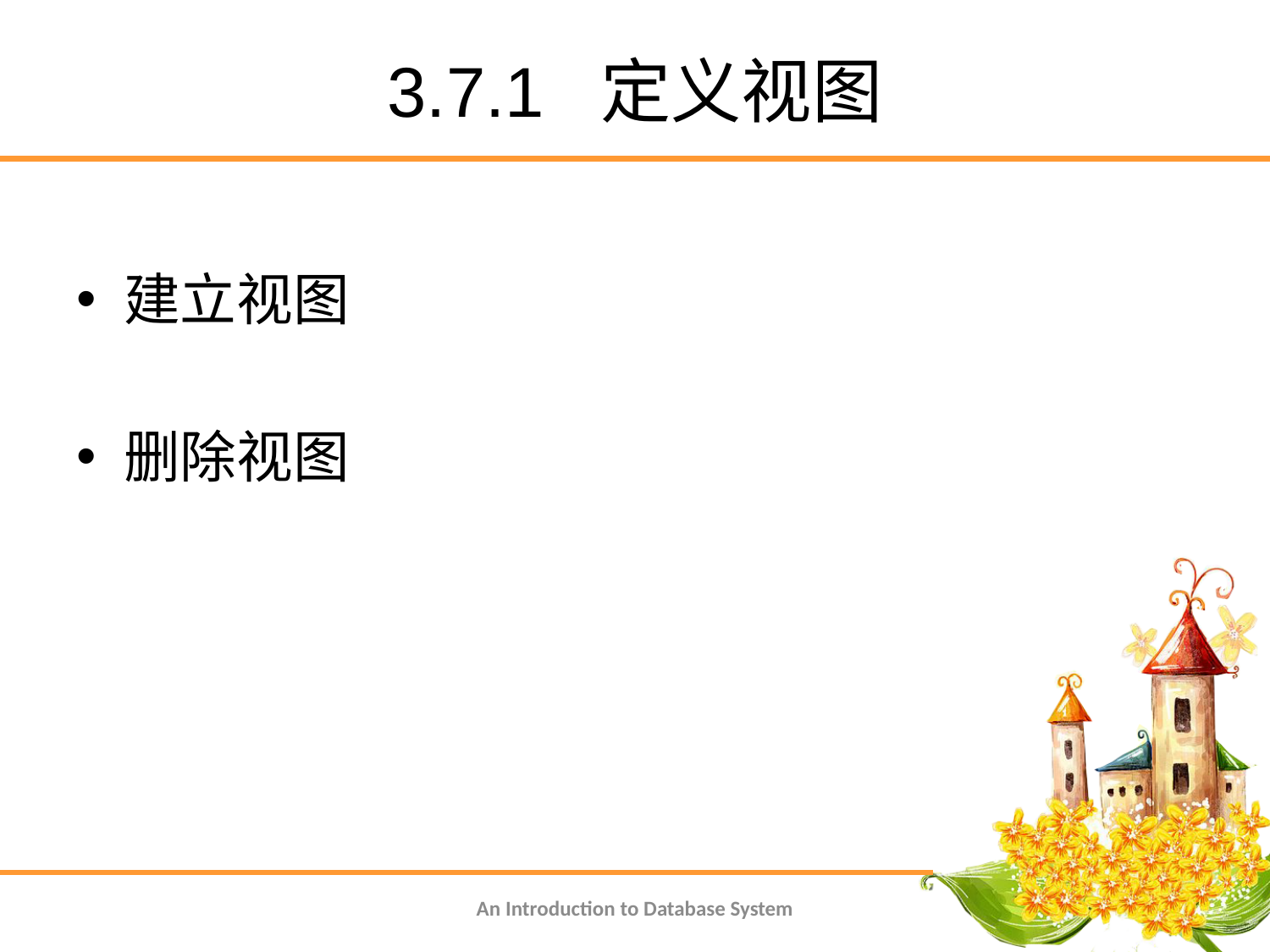

# 3.7.1  定义视图

建立视图

删除视图
An Introduction to Database System